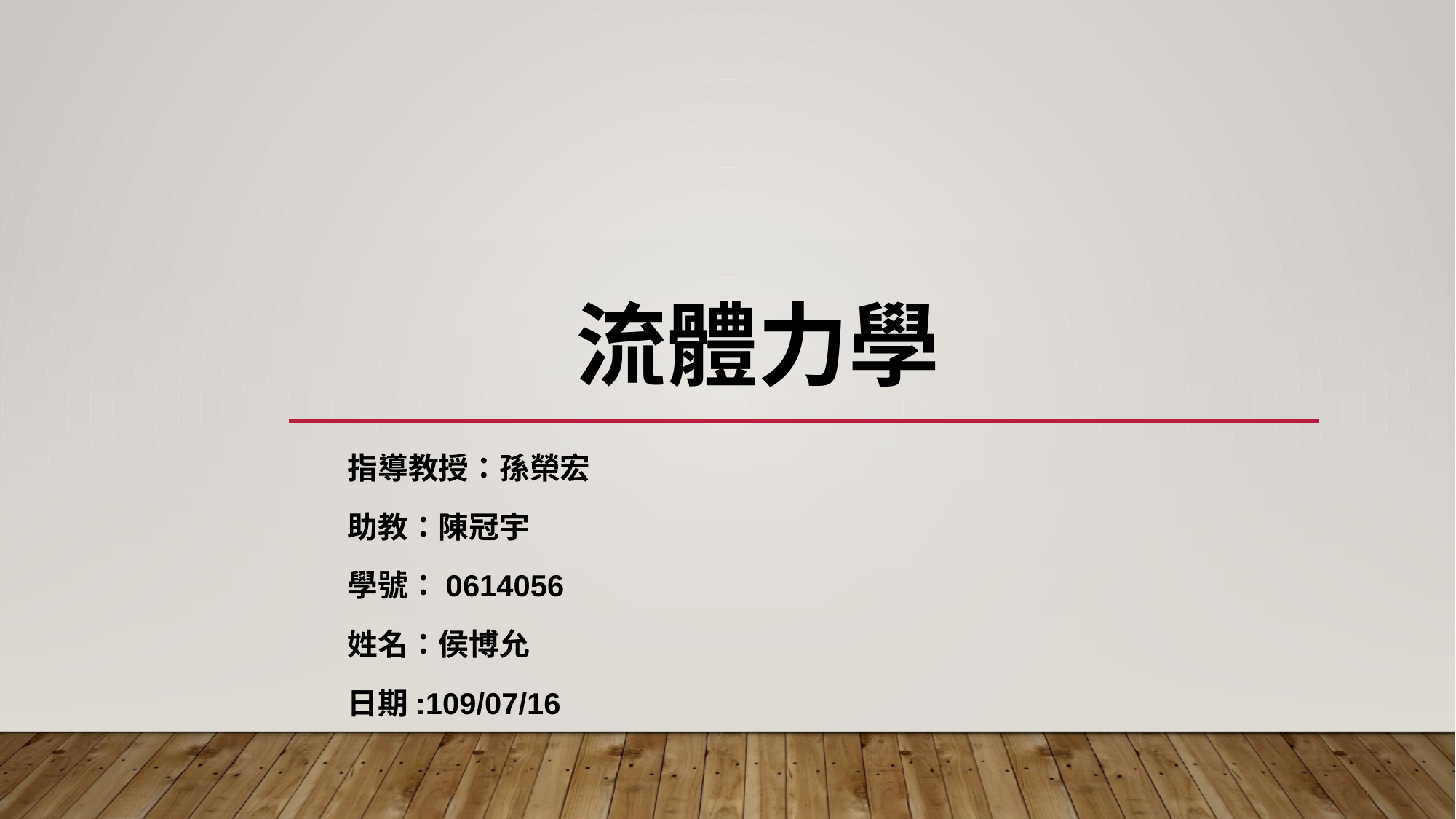

# 流體力學
指導教授：孫榮宏
助教：陳冠宇
學號：0614056
姓名：侯博允
日期:109/07/16